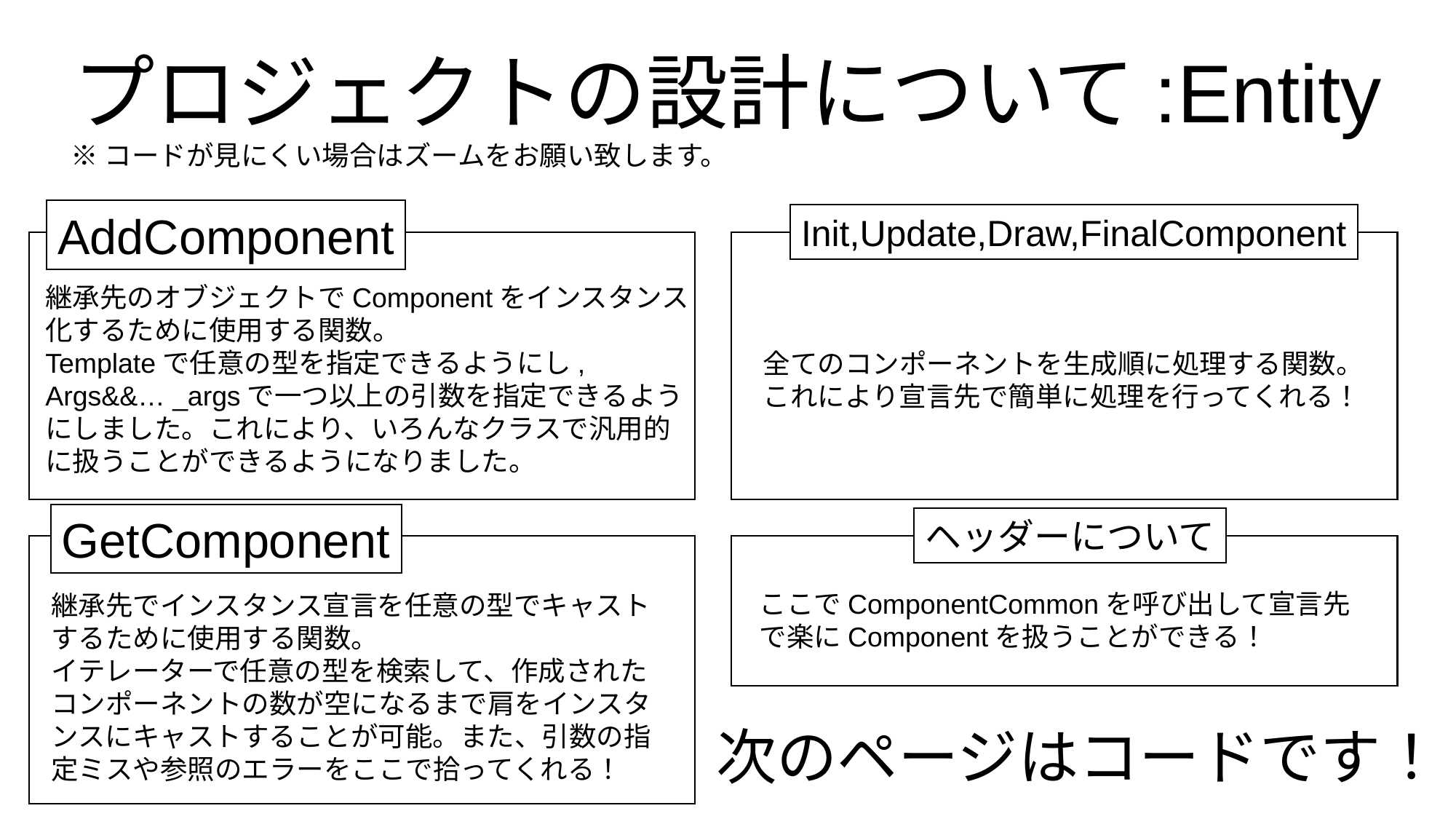

プロジェクトの設計について:Entity
※コードが見にくい場合はズームをお願い致します。
AddComponent
Init,Update,Draw,FinalComponent

継承先のオブジェクトでComponentをインスタンス化するために使用する関数。
Templateで任意の型を指定できるようにし,
Args&&… _argsで一つ以上の引数を指定できるようにしました。これにより、いろんなクラスで汎用的に扱うことができるようになりました。
全てのコンポーネントを生成順に処理する関数。
これにより宣言先で簡単に処理を行ってくれる！
GetComponent
ヘッダーについて

ここでComponentCommonを呼び出して宣言先で楽にComponentを扱うことができる！
継承先でインスタンス宣言を任意の型でキャストするために使用する関数。
イテレーターで任意の型を検索して、作成されたコンポーネントの数が空になるまで肩をインスタンスにキャストすることが可能。また、引数の指定ミスや参照のエラーをここで拾ってくれる！
次のページはコードです！